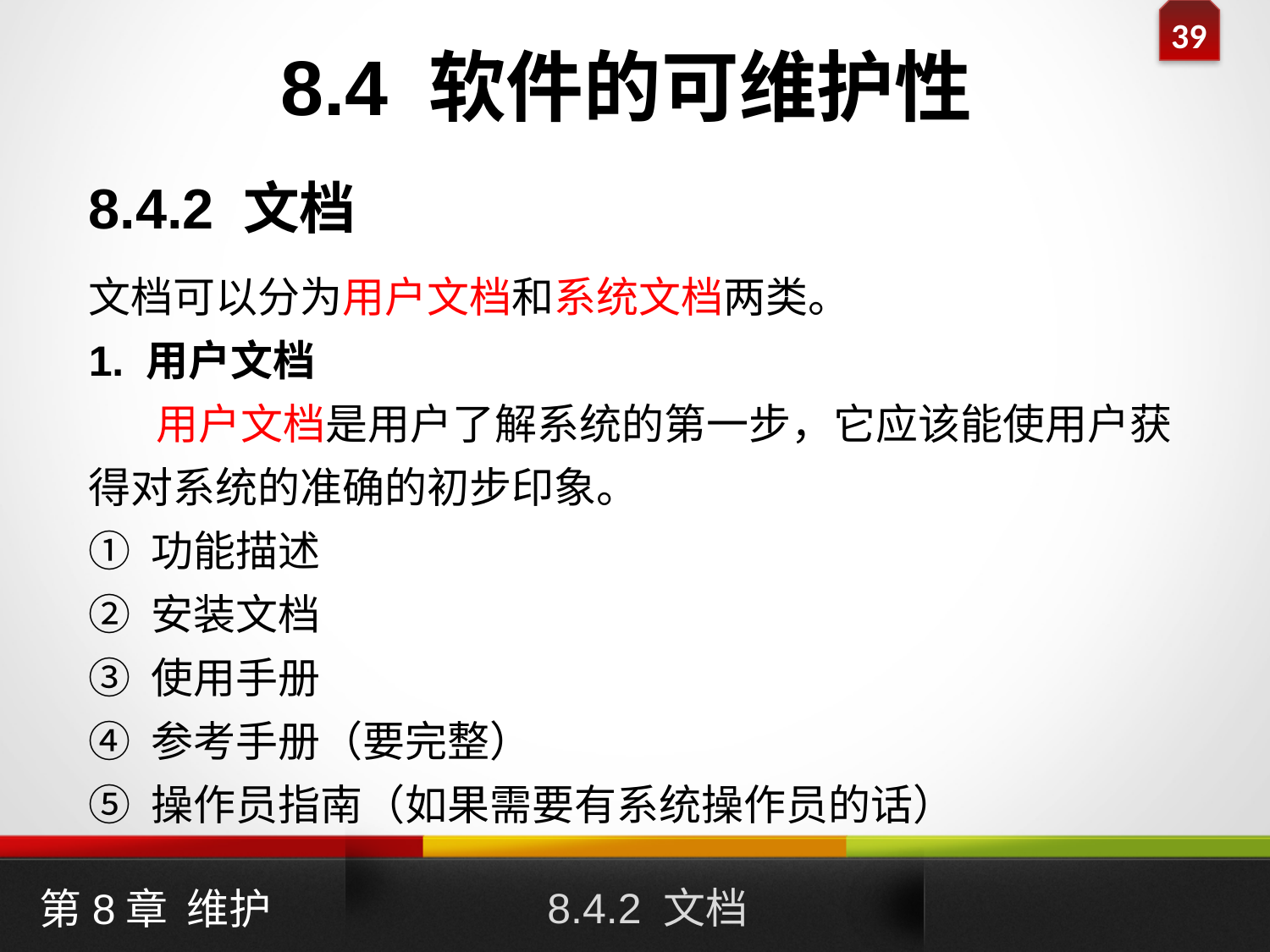

8.4 软件的可维护性
8.4.2 文档

文档可以分为用户文档和系统文档两类。
1. 用户文档
      用户文档是用户了解系统的第一步，它应该能使用户获得对系统的准确的初步印象。
① 功能描述
② 安装文档
③ 使用手册
④ 参考手册（要完整）
⑤ 操作员指南（如果需要有系统操作员的话）
8.4.2 文档